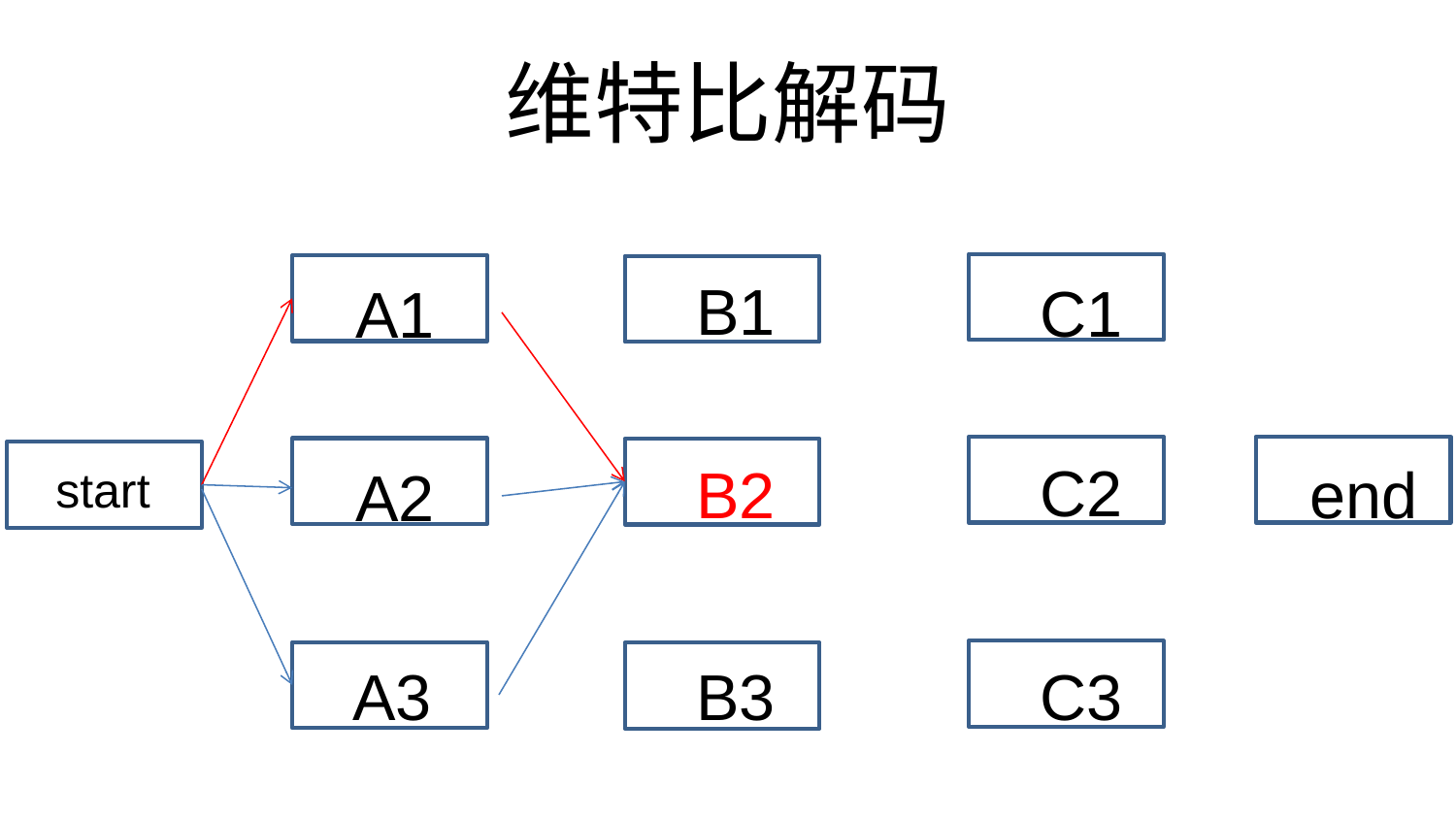

# 维特比解码

B1
C1
A1

C2
end
B2
A2
start

C3
B3
A3